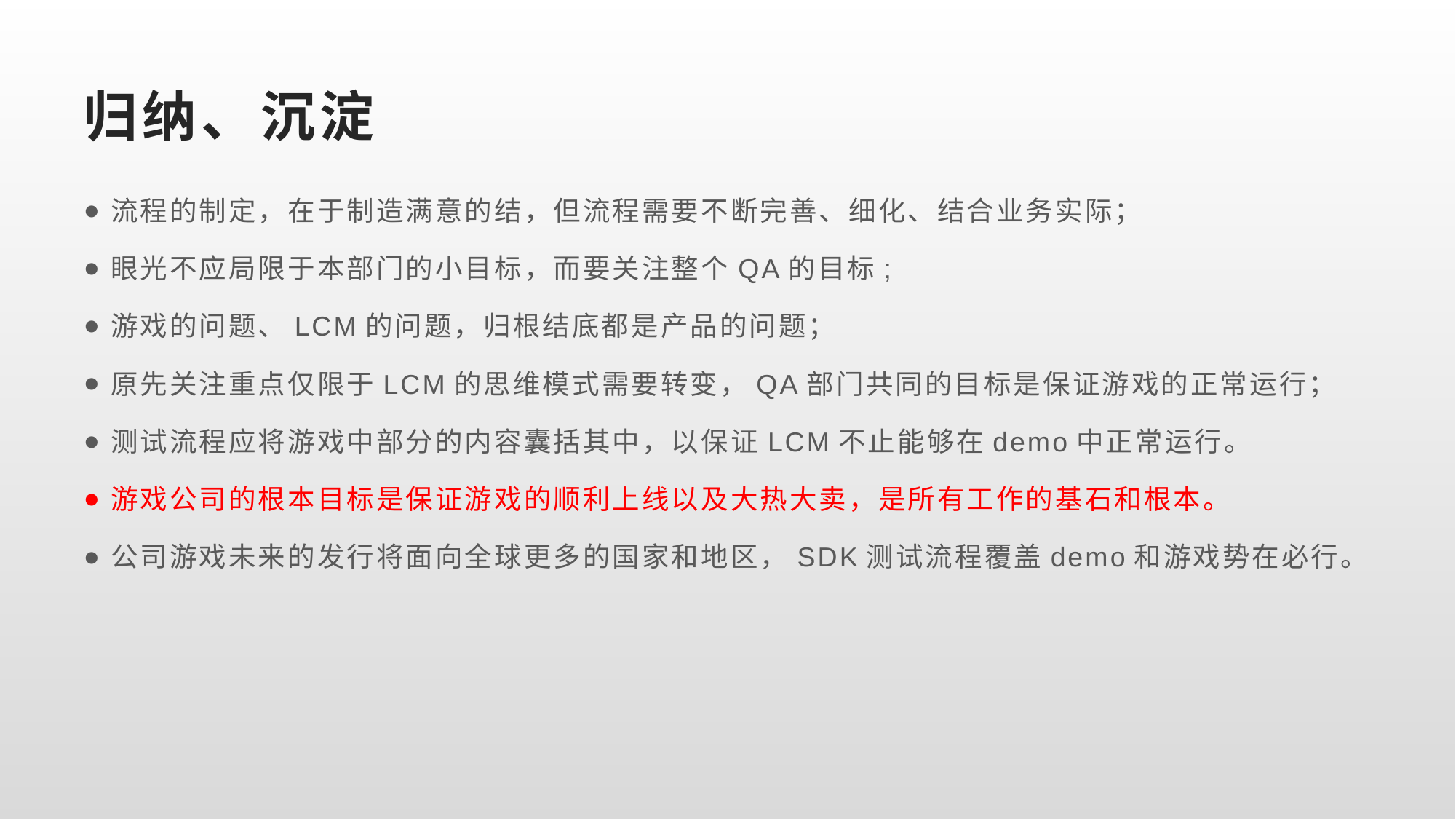

# 归纳、沉淀
流程的制定，在于制造满意的结，但流程需要不断完善、细化、结合业务实际；
眼光不应局限于本部门的小目标，而要关注整个QA的目标;
游戏的问题、LCM的问题，归根结底都是产品的问题；
原先关注重点仅限于LCM的思维模式需要转变，QA部门共同的目标是保证游戏的正常运行；
测试流程应将游戏中部分的内容囊括其中，以保证LCM不止能够在demo中正常运行。
游戏公司的根本目标是保证游戏的顺利上线以及大热大卖，是所有工作的基石和根本。
公司游戏未来的发行将面向全球更多的国家和地区，SDK测试流程覆盖demo和游戏势在必行。